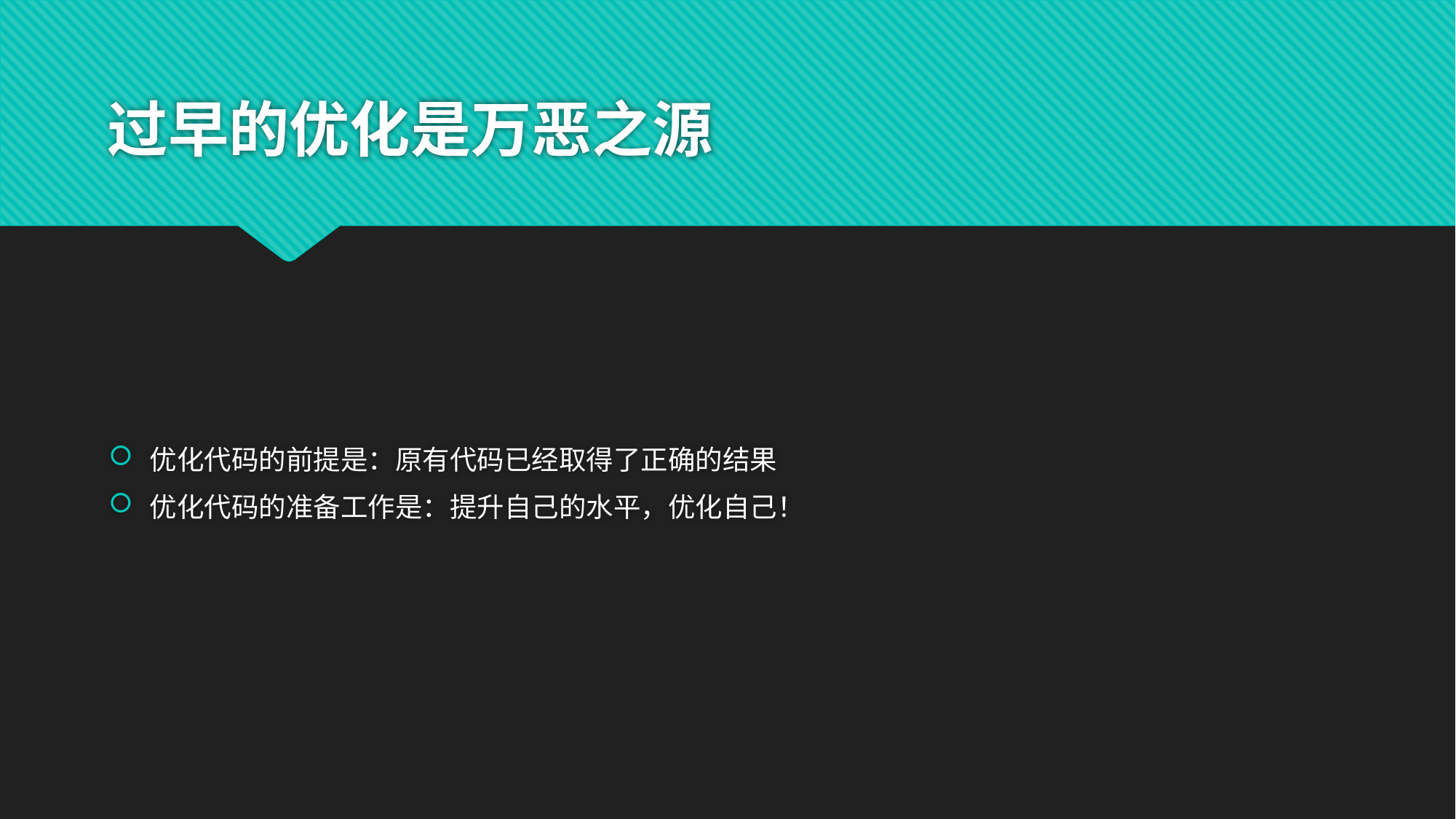

# 过早的优化是万恶之源
优化代码的前提是：原有代码已经取得了正确的结果
优化代码的准备工作是：提升自己的水平，优化自己！